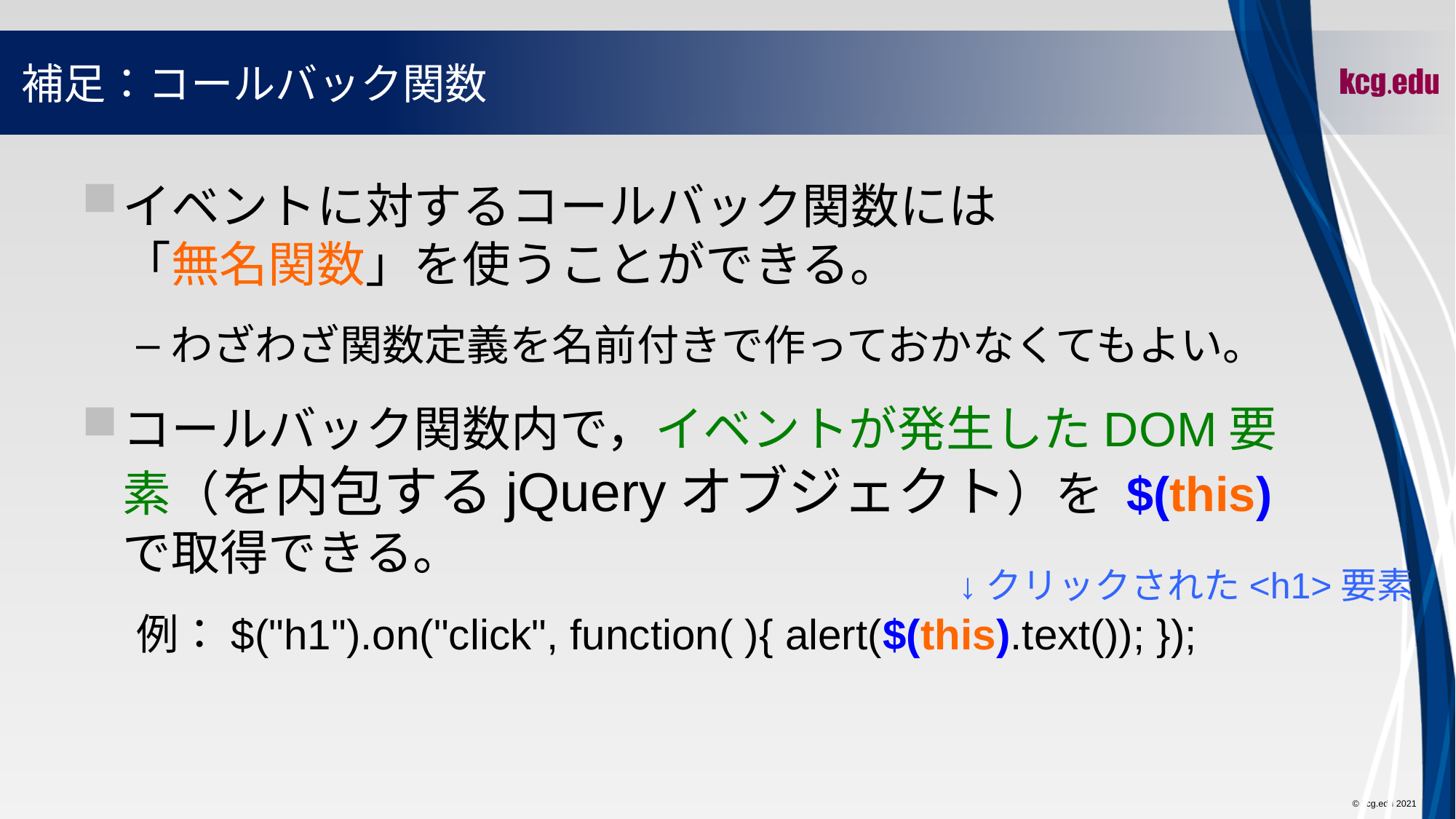

# 補足：コールバック関数
イベントに対するコールバック関数には
「無名関数」を使うことができる。
わざわざ関数定義を名前付きで作っておかなくてもよい。
コールバック関数内で，イベントが発生したDOM要素（を内包するjQueryオブジェクト）を $(this) で取得できる。
例：$("h1").on("click", function( ){ alert($(this).text()); });

↓クリックされた<h1>要素